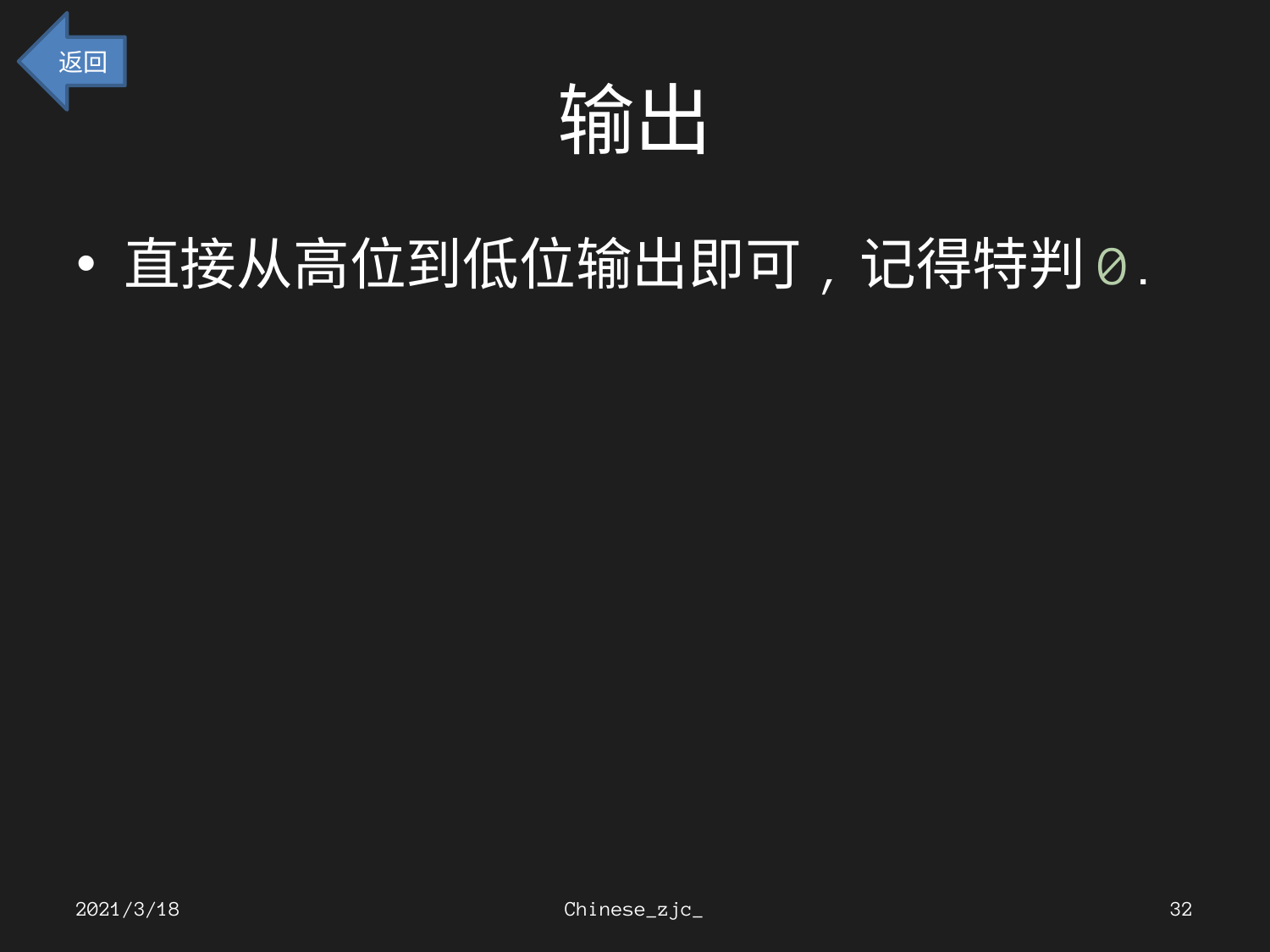

返回
# 输出
直接从高位到低位输出即可,记得特判0.
2021/3/18
Chinese_zjc_
32